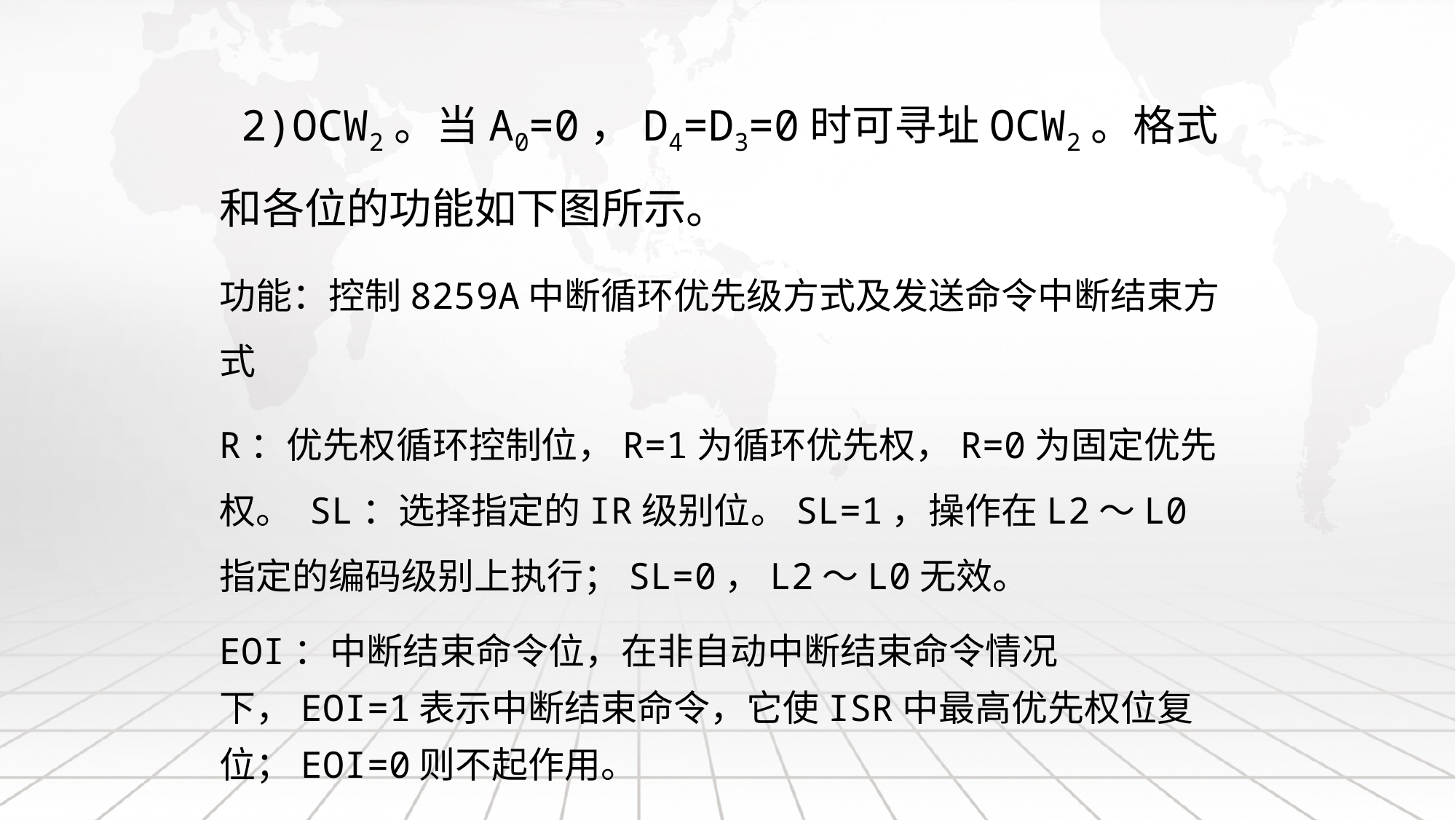

2)OCW2。当A0=0，D4=D3=0时可寻址OCW2。格式和各位的功能如下图所示。
功能：控制8259A中断循环优先级方式及发送命令中断结束方式
R：优先权循环控制位，R=1为循环优先权，R=0为固定优先权。 SL：选择指定的IR级别位。SL=1，操作在L2～L0指定的编码级别上执行；SL=0，L2～L0无效。
EOI：中断结束命令位，在非自动中断结束命令情况下，EOI=1表示中断结束命令，它使ISR中最高优先权位复位；EOI=0则不起作用。